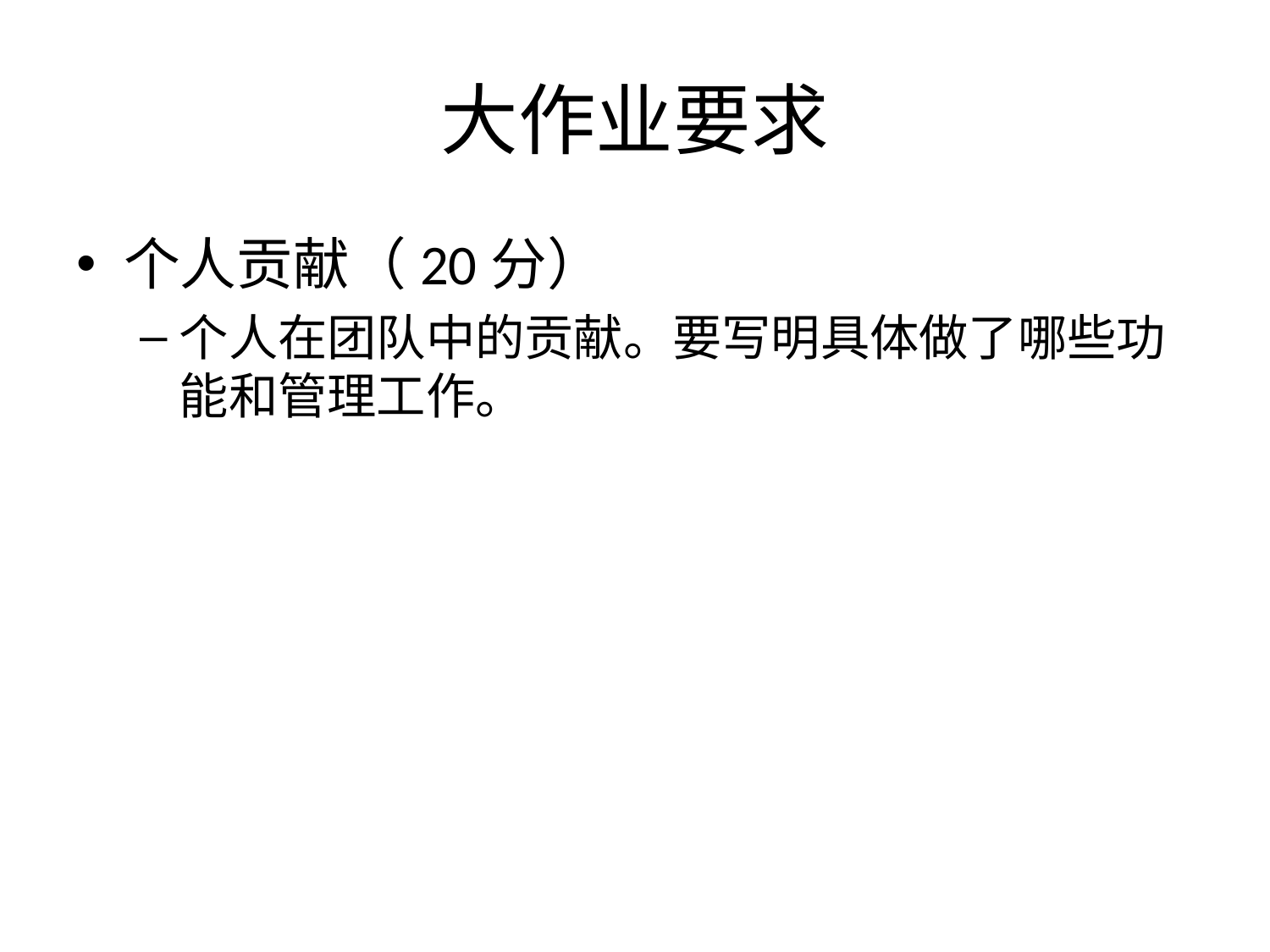

# 大作业要求
个人贡献（20分）
个人在团队中的贡献。要写明具体做了哪些功能和管理工作。